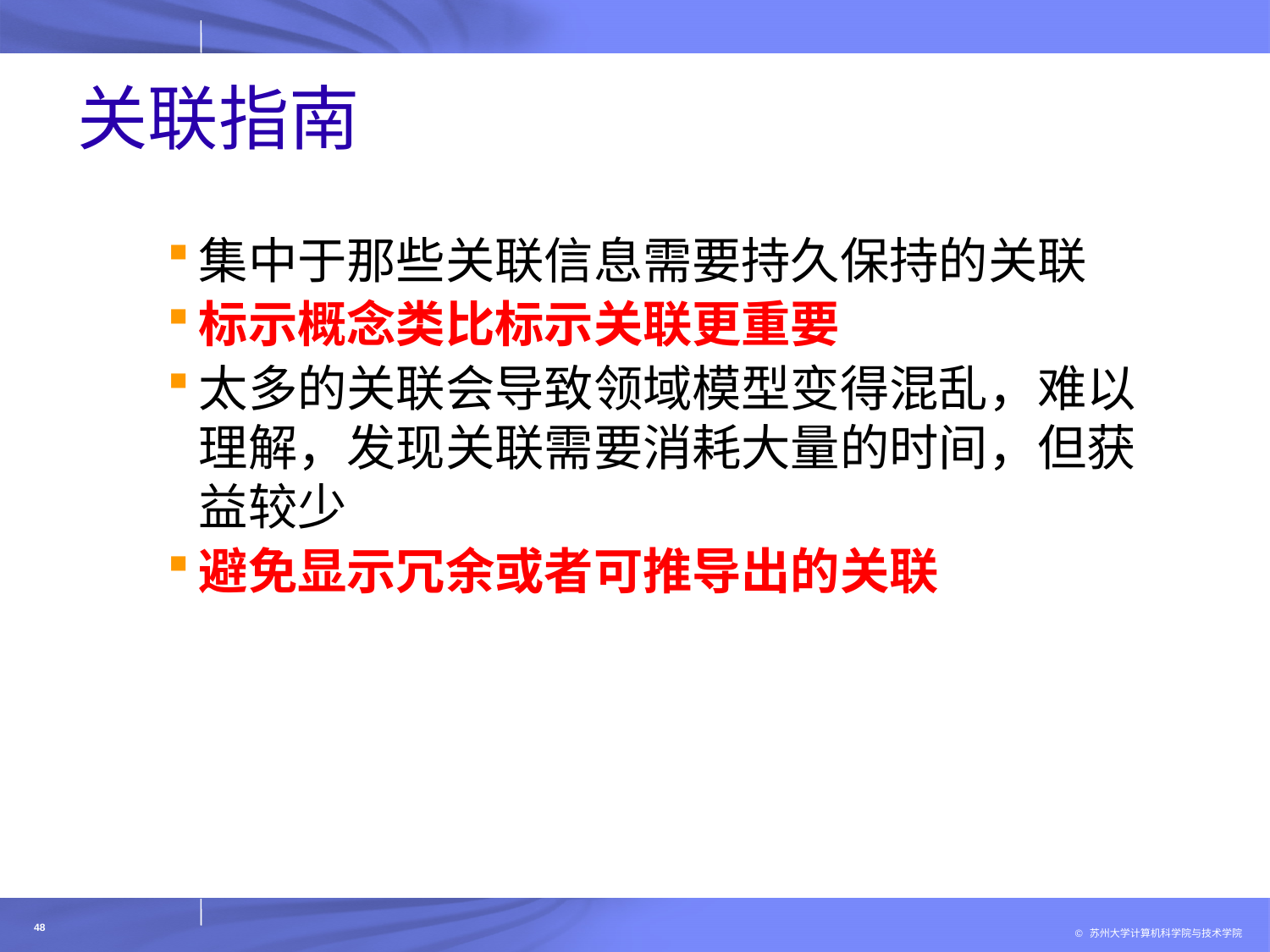

# 关联指南
集中于那些关联信息需要持久保持的关联
标示概念类比标示关联更重要
太多的关联会导致领域模型变得混乱，难以理解，发现关联需要消耗大量的时间，但获益较少
避免显示冗余或者可推导出的关联
48